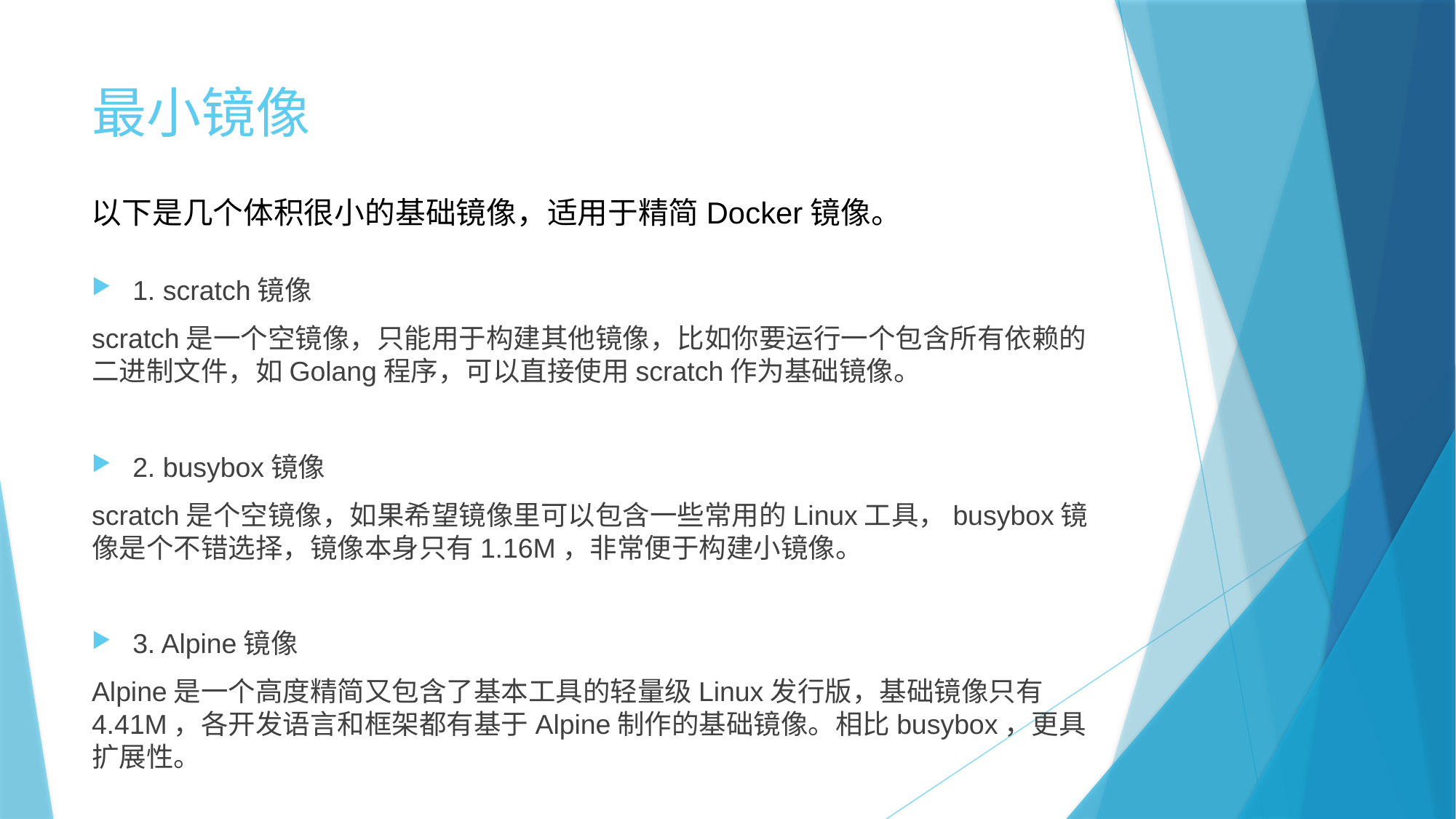

# 最小镜像
以下是几个体积很小的基础镜像，适用于精简Docker镜像。

1. scratch镜像
scratch是一个空镜像，只能用于构建其他镜像，比如你要运行一个包含所有依赖的二进制文件，如Golang程序，可以直接使用scratch作为基础镜像。

2. busybox镜像
scratch是个空镜像，如果希望镜像里可以包含一些常用的Linux工具，busybox镜像是个不错选择，镜像本身只有1.16M，非常便于构建小镜像。

3. Alpine镜像
Alpine是一个高度精简又包含了基本工具的轻量级Linux发行版，基础镜像只有4.41M，各开发语言和框架都有基于Alpine制作的基础镜像。相比busybox，更具扩展性。